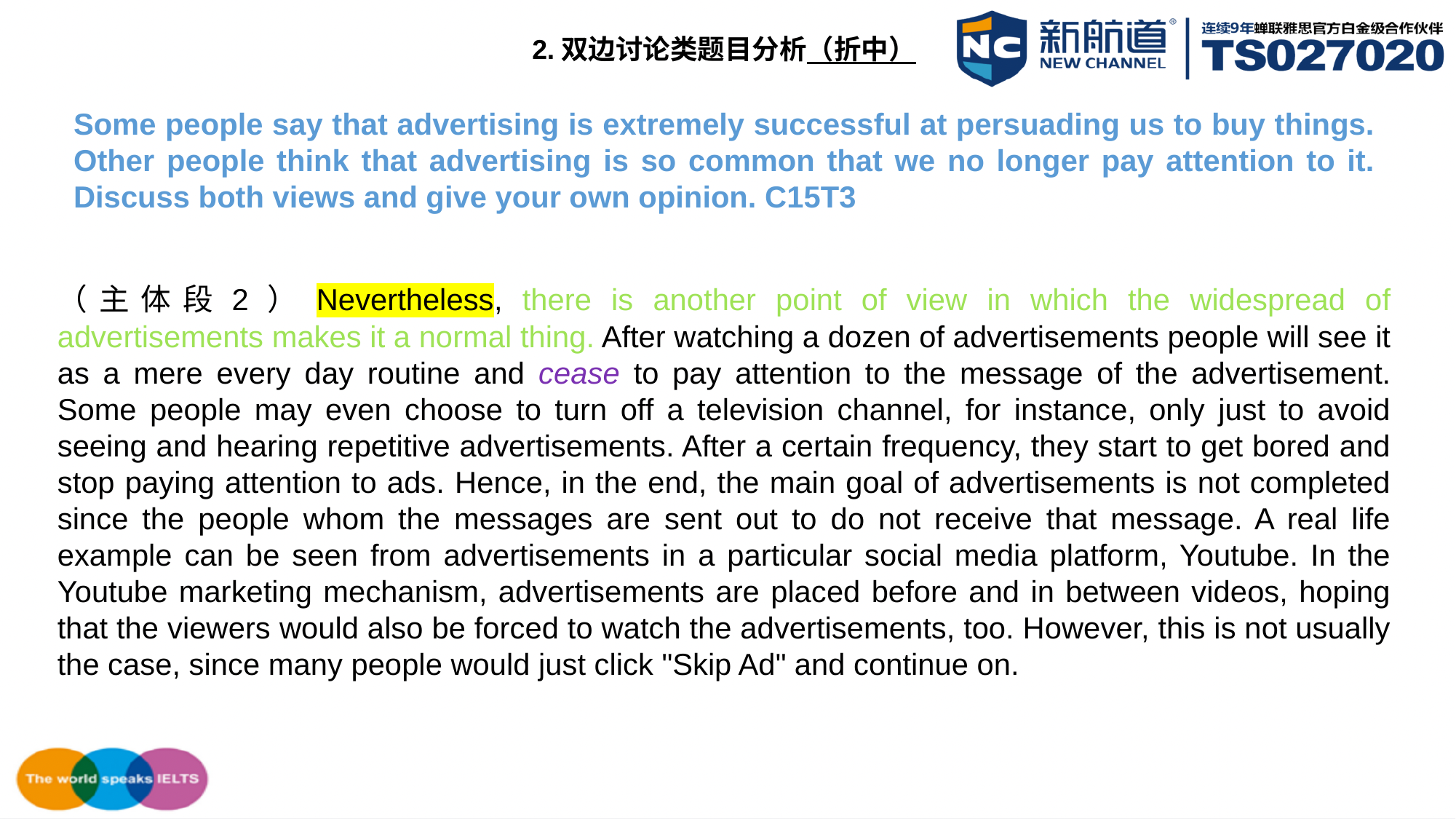

2.双边讨论类题目分析（折中）
Some people say that advertising is extremely successful at persuading us to buy things. Other people think that advertising is so common that we no longer pay attention to it. Discuss both views and give your own opinion. C15T3
（主体段2）Nevertheless, there is another point of view in which the widespread of advertisements makes it a normal thing. After watching a dozen of advertisements people will see it as a mere every day routine and cease to pay attention to the message of the advertisement. Some people may even choose to turn off a television channel, for instance, only just to avoid seeing and hearing repetitive advertisements. After a certain frequency, they start to get bored and stop paying attention to ads. Hence, in the end, the main goal of advertisements is not completed since the people whom the messages are sent out to do not receive that message. A real life example can be seen from advertisements in a particular social media platform, Youtube. In the Youtube marketing mechanism, advertisements are placed before and in between videos, hoping that the viewers would also be forced to watch the advertisements, too. However, this is not usually the case, since many people would just click "Skip Ad" and continue on.